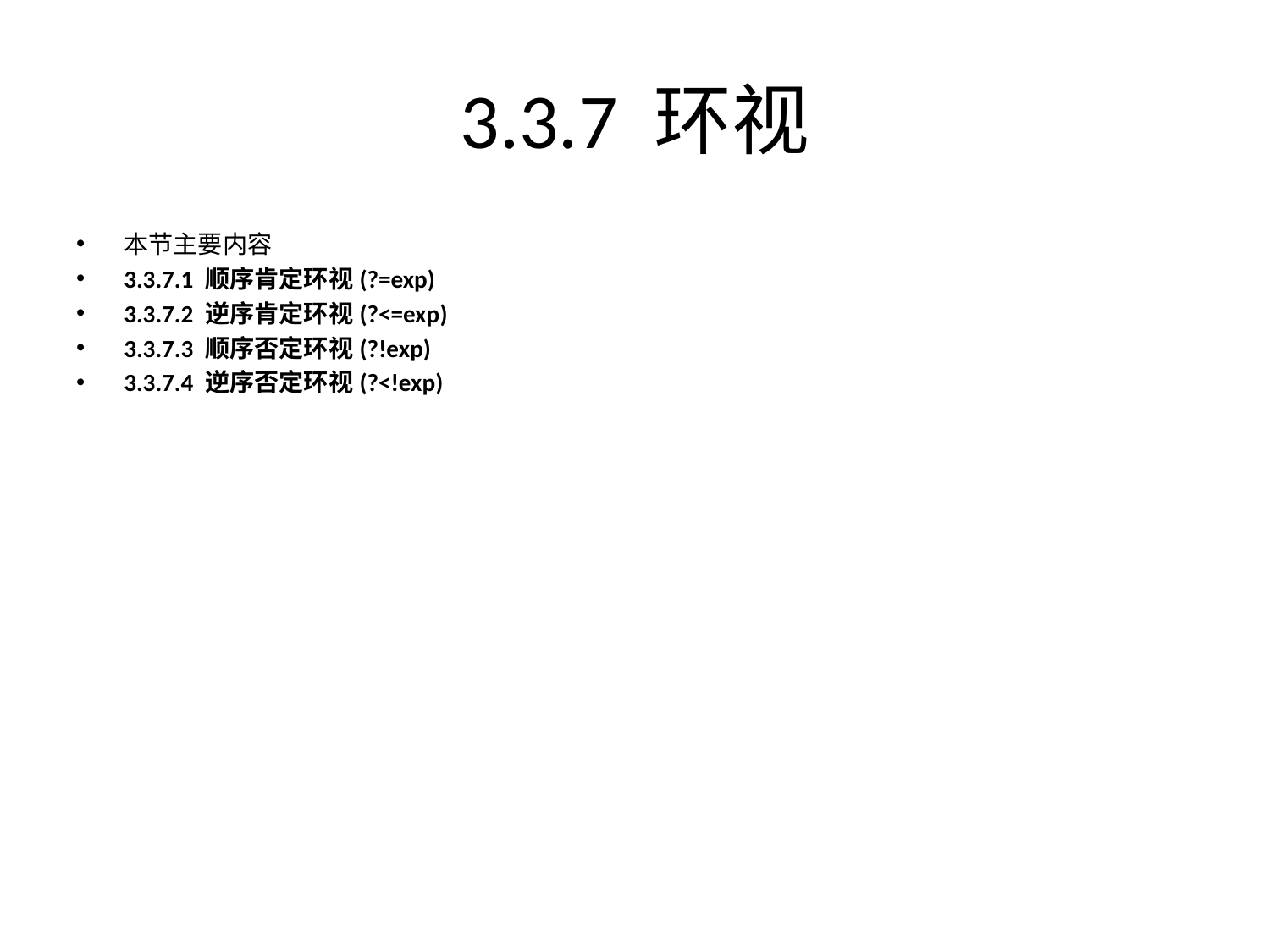

# 3.3.7 环视
本节主要内容
3.3.7.1 顺序肯定环视(?=exp)
3.3.7.2 逆序肯定环视(?<=exp)
3.3.7.3 顺序否定环视(?!exp)
3.3.7.4 逆序否定环视(?<!exp)